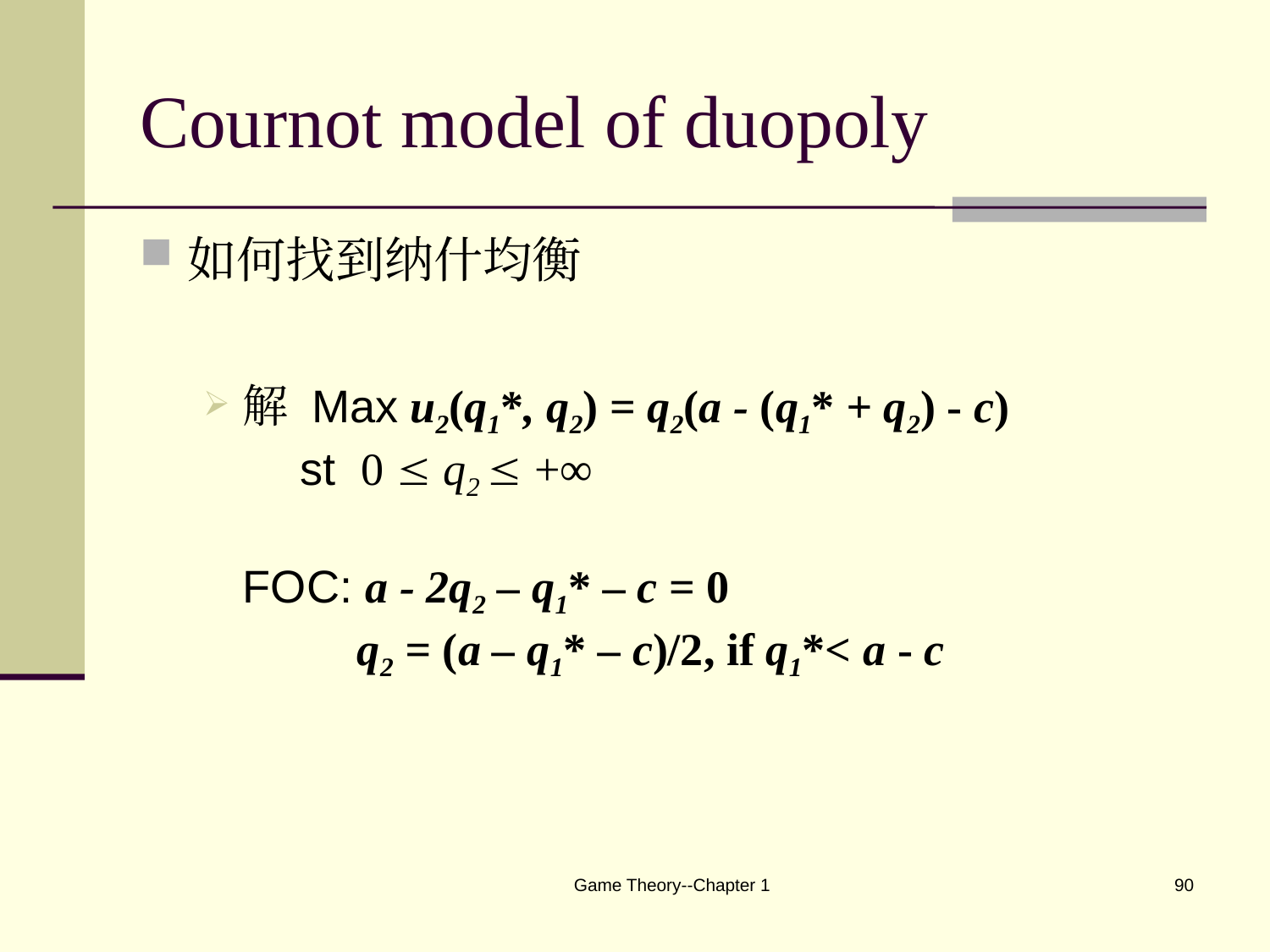

# Cournot model of duopoly
如何找到纳什均衡

解 Max u2(q1*, q2) = q2(a - (q1* + q2) - c)
     st  0 ≤ q2 ≤ +∞
FOC: a - 2q2 – q1* – c = 0
          q2 = (a – q1* – c)/2, if q1*< a - c

Game Theory--Chapter 1
90